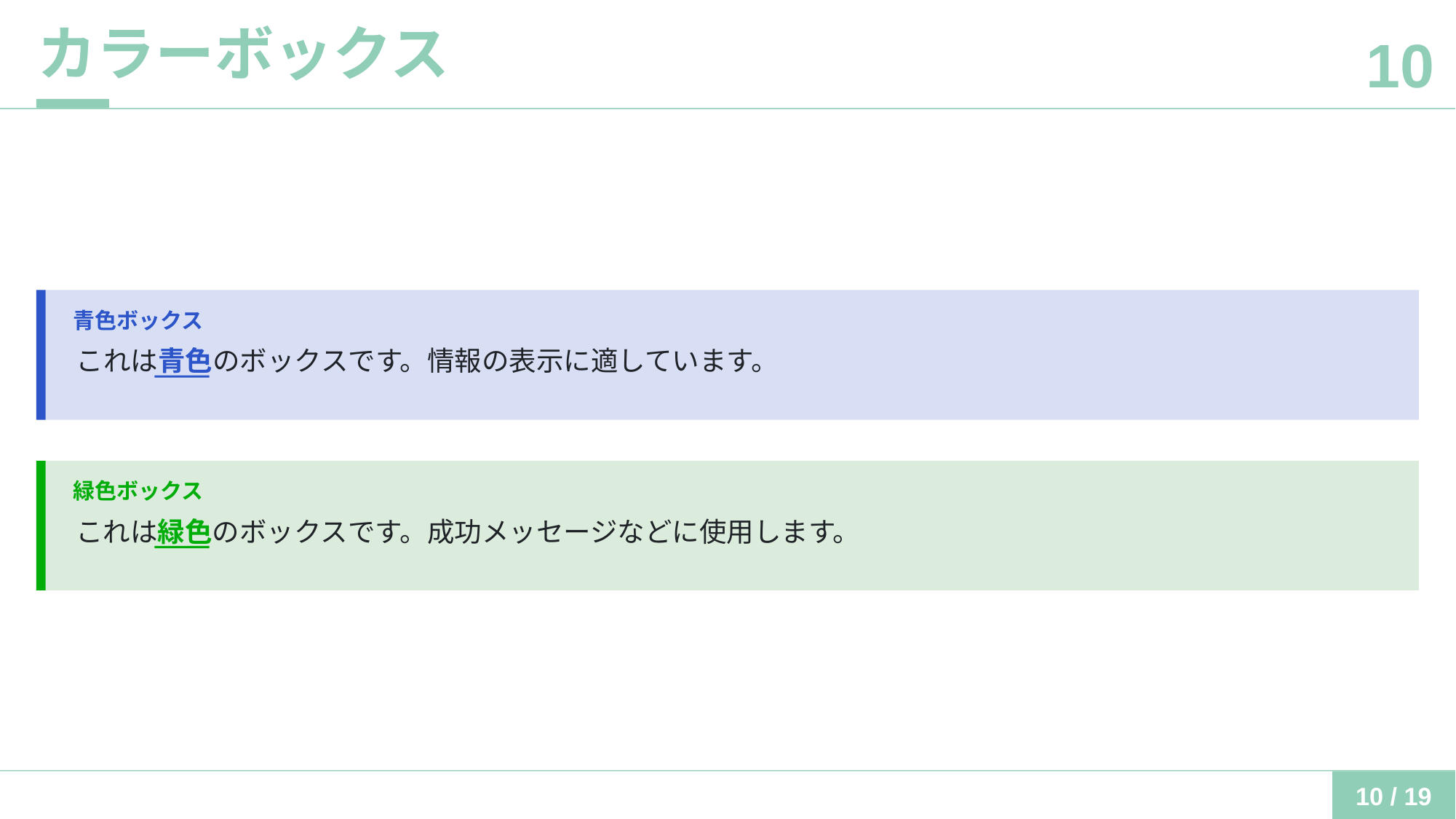

カラーボックス
10

⻘⾊ボックス
これは⻘⾊のボックスです。情報の表⽰に適しています。

緑⾊ボックス
これは緑⾊のボックスです。成功メッセージなどに使⽤します。

10 / 19